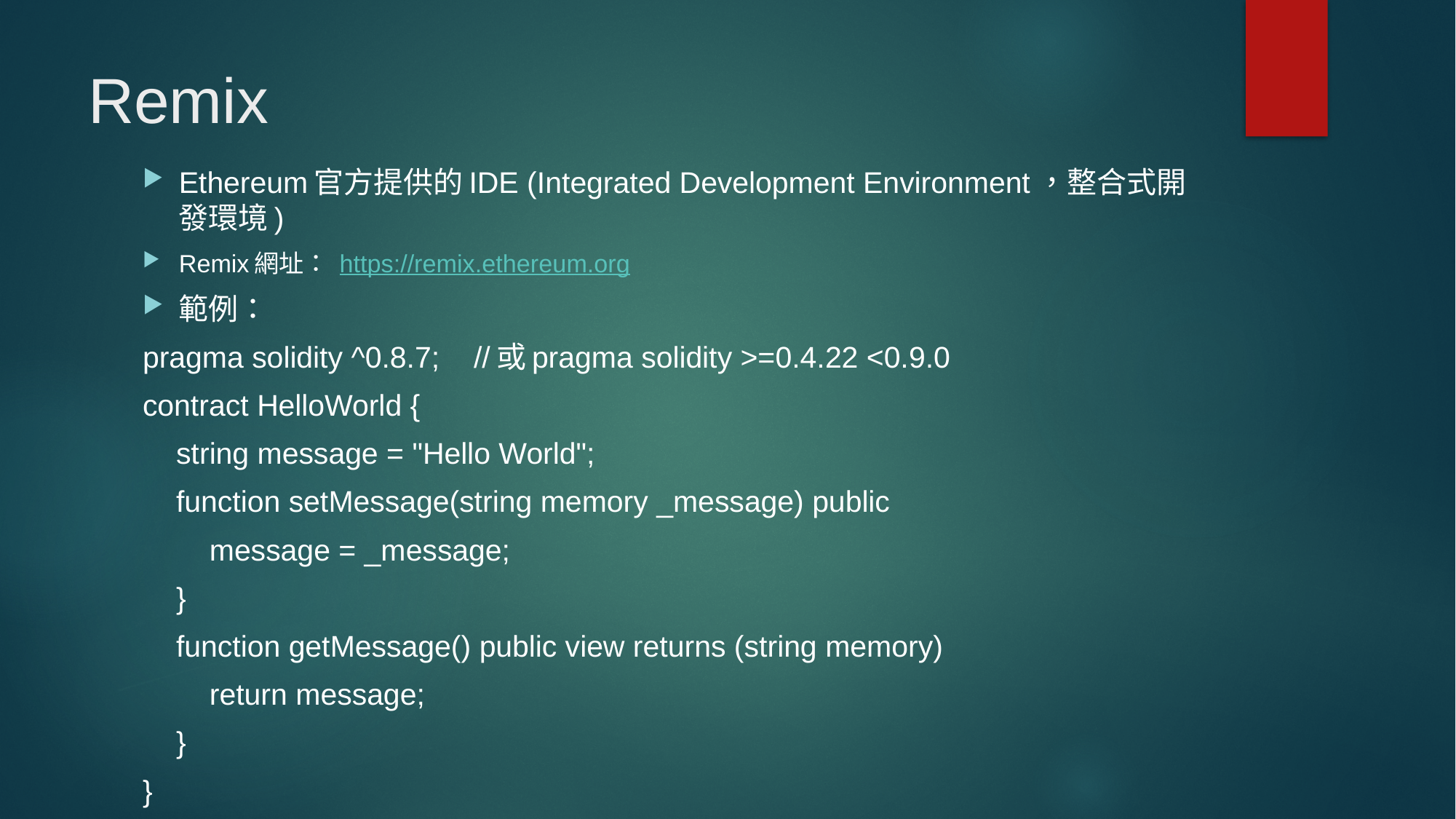

# Remix
Ethereum官方提供的IDE (Integrated Development Environment，整合式開發環境)
Remix網址： https://remix.ethereum.org
範例：
pragma solidity ^0.8.7;    //或pragma solidity >=0.4.22 <0.9.0
contract HelloWorld {
    string message = "Hello World";
    function setMessage(string memory _message) public
        message = _message;
    }
    function getMessage() public view returns (string memory)
        return message;
    }
}